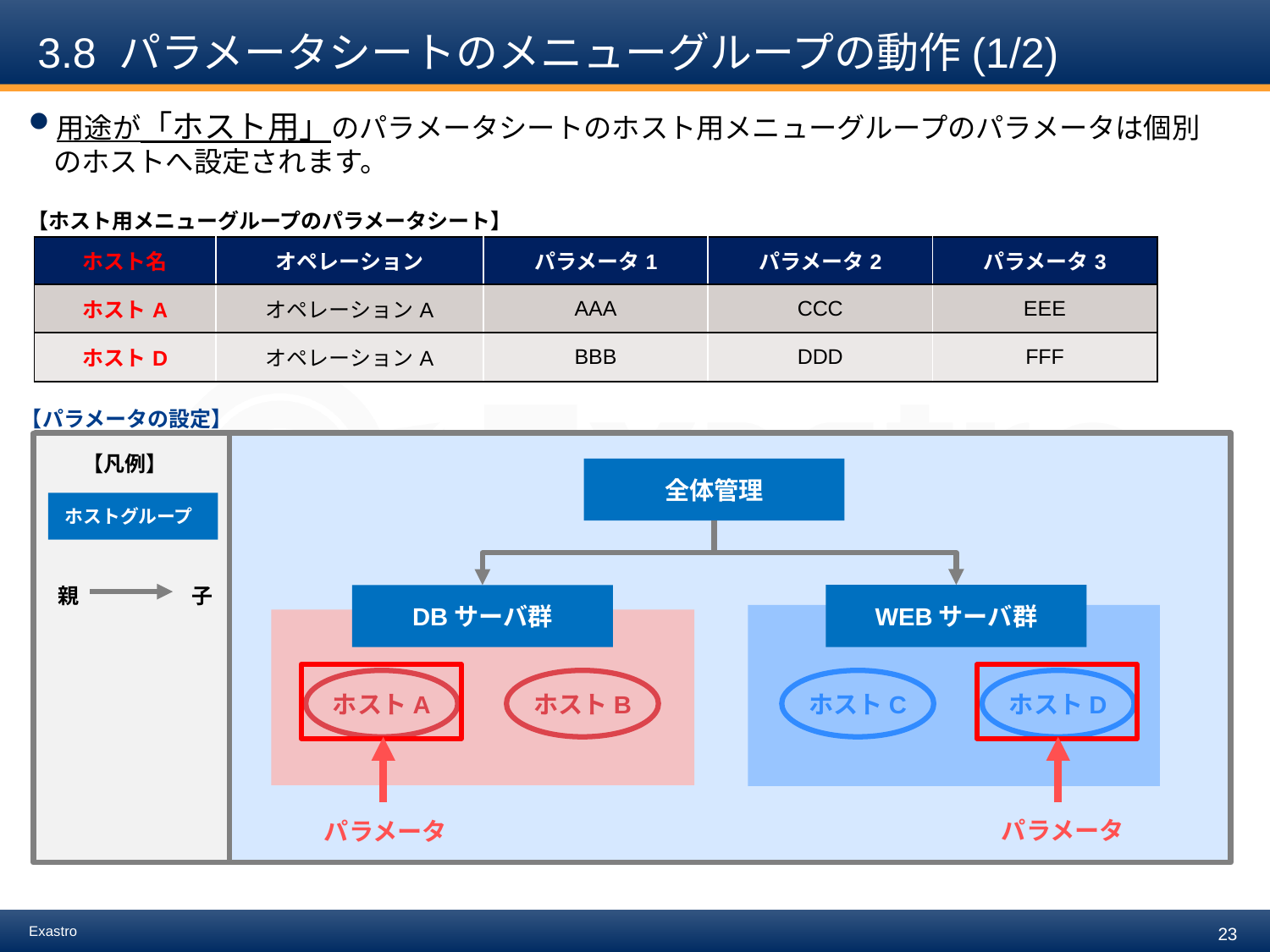

# 3.8 パラメータシートのメニューグループの動作(1/2)
用途が「ホスト用」のパラメータシートのホスト用メニューグループのパラメータは個別のホストへ設定されます。

【ホスト用メニューグループのパラメータシート】
| ホスト名 | オペレーション | パラメータ1 | パラメータ2 | パラメータ3 |
| --- | --- | --- | --- | --- |
| ホストA | オペレーションA | AAA | CCC | EEE |
| ホストD | オペレーションA | BBB | DDD | FFF |
【パラメータの設定】

【凡例】
全体管理

ホストグループ
子
親
WEBサーバ群
DBサーバ群

ホストA
ホストB
ホストC
ホストD
パラメータ
パラメータ